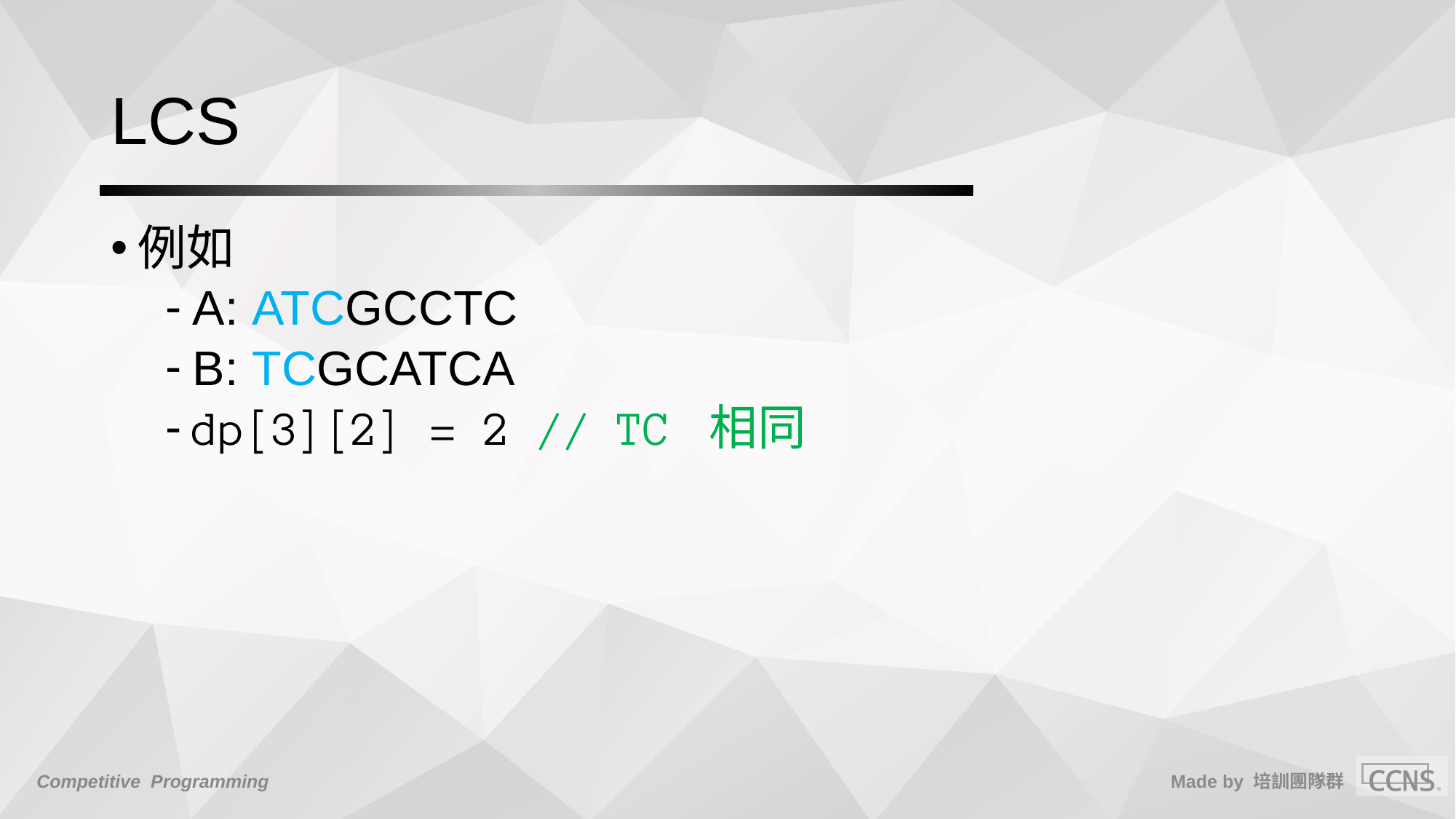

# LCS
例如
A: ATCGCCTC
B: TCGCATCA
dp[3][2] = 2 // TC 相同